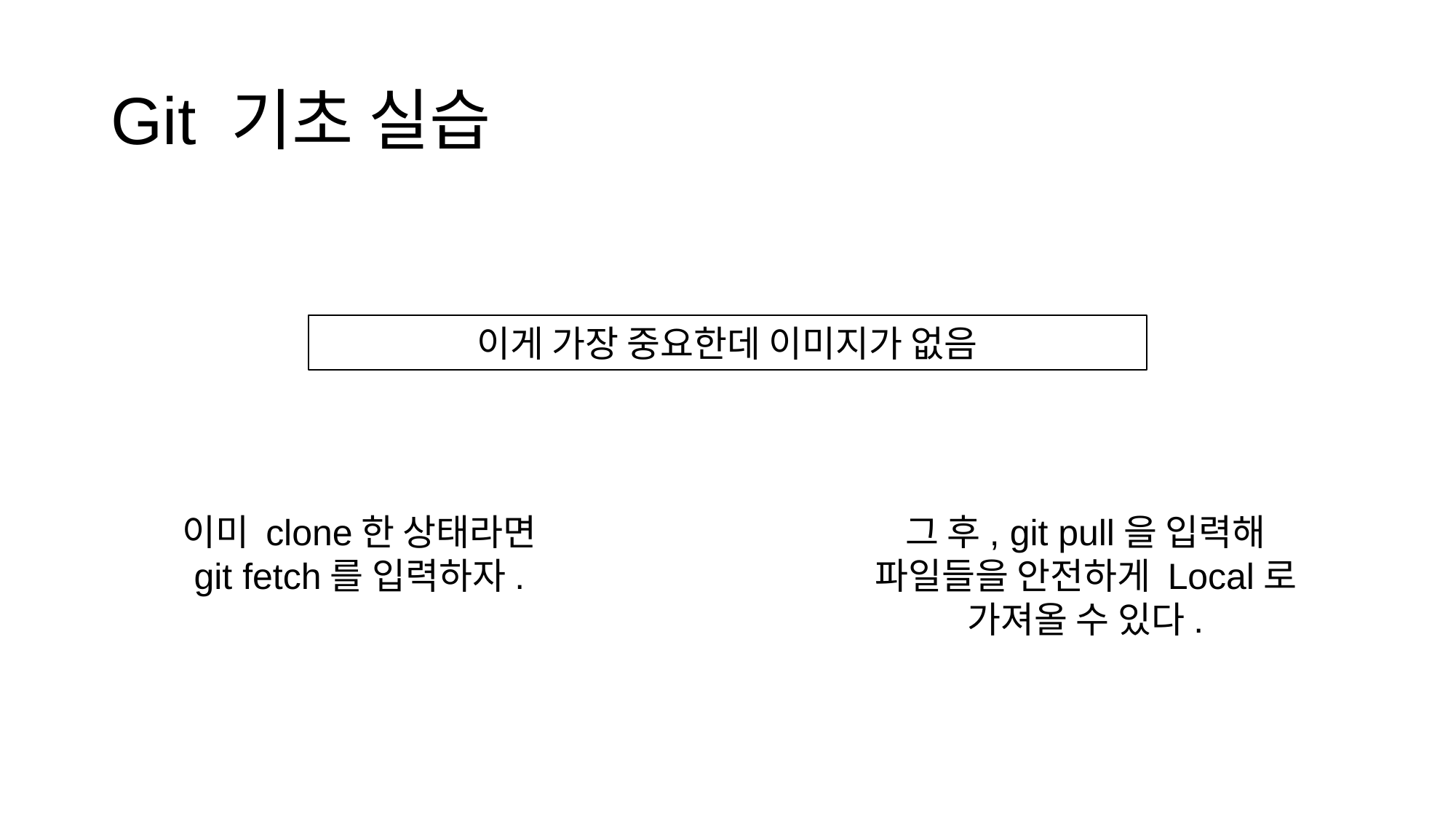

# Git 기초 실습
이게 가장 중요한데 이미지가 없음
이미 clone한 상태라면
git fetch를 입력하자.
그 후, git pull을 입력해 파일들을 안전하게 Local로 가져올 수 있다.